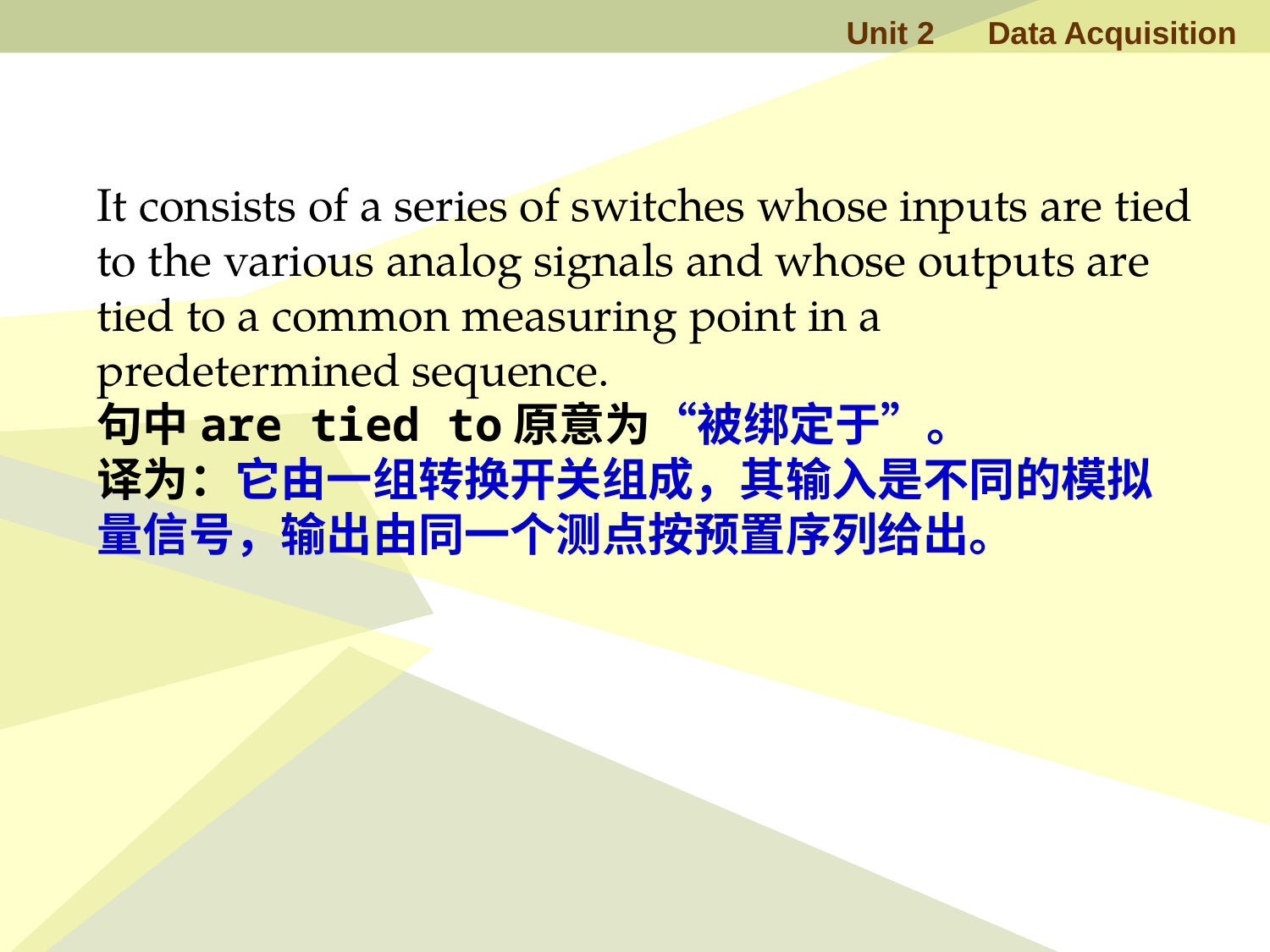

It consists of a series of switches whose inputs are tied to the various analog signals and whose outputs are tied to a common measuring point in a predetermined sequence.
句中are tied to原意为“被绑定于”。
译为：它由一组转换开关组成，其输入是不同的模拟量信号，输出由同一个测点按预置序列给出。